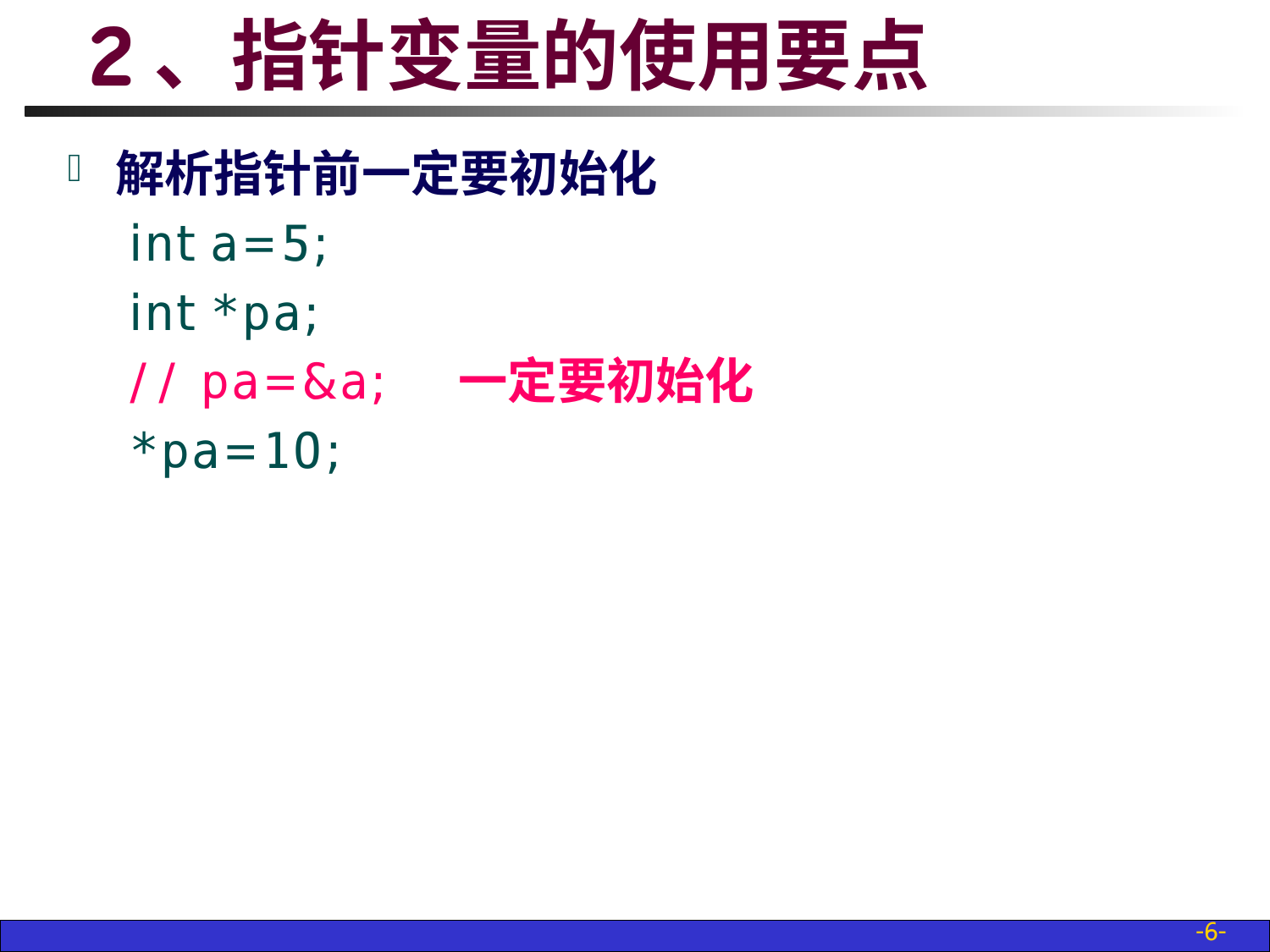

# 2、指针变量的使用要点
解析指针前一定要初始化
int a=5;
int *pa;
// pa=&a;    一定要初始化
*pa=10;
-6-